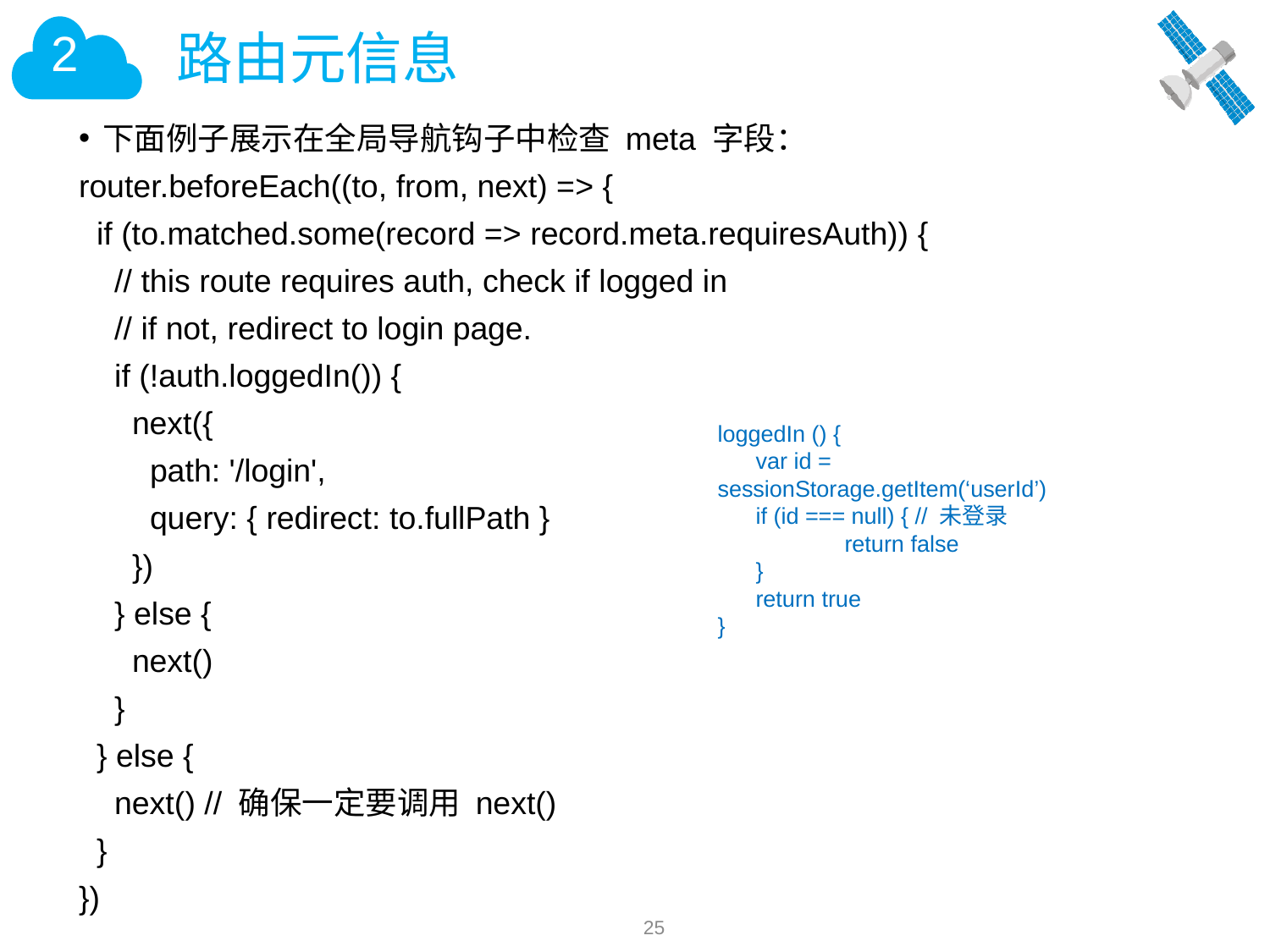

# 路由元信息
下面例子展示在全局导航钩子中检查 meta 字段：
router.beforeEach((to, from, next) => {
  if (to.matched.some(record => record.meta.requiresAuth)) {
    // this route requires auth, check if logged in
    // if not, redirect to login page.
    if (!auth.loggedIn()) {
      next({
        path: '/login',
        query: { redirect: to.fullPath }
      })
    } else {
      next()
    }
  } else {
    next() // 确保一定要调用 next()
  }
})
loggedIn () {
      var id = 		sessionStorage.getItem(‘userId’)
      if (id === null) { // 未登录
	return false
      }
      return true
}
25